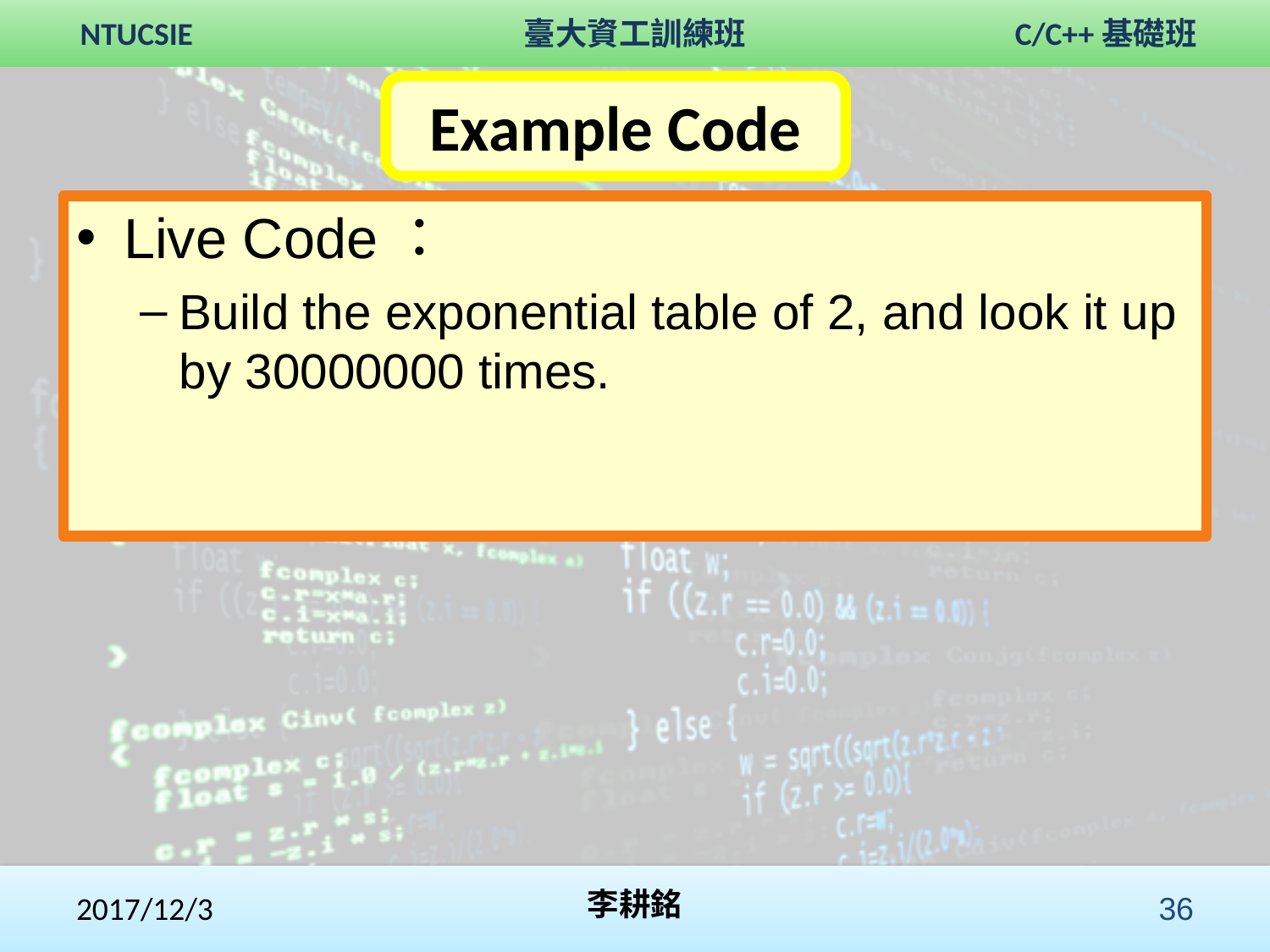

Live Code：
Build the exponential table of 2, and look it up by 30000000 times.
2017/12/3
李耕銘
 36